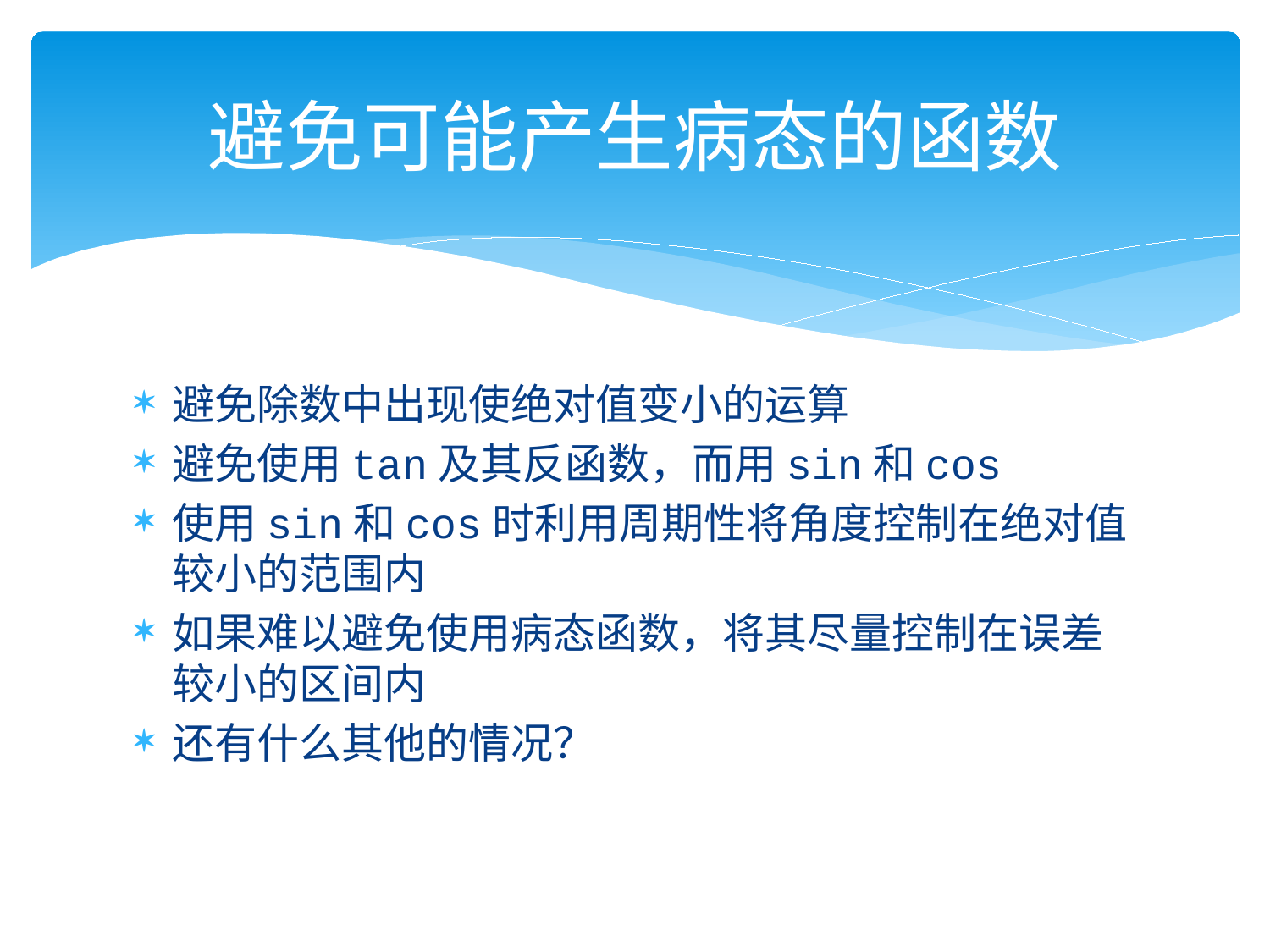

# 避免可能产生病态的函数
避免除数中出现使绝对值变小的运算
避免使用tan及其反函数，而用sin和cos
使用sin和cos时利用周期性将角度控制在绝对值较小的范围内
如果难以避免使用病态函数，将其尽量控制在误差较小的区间内
还有什么其他的情况？